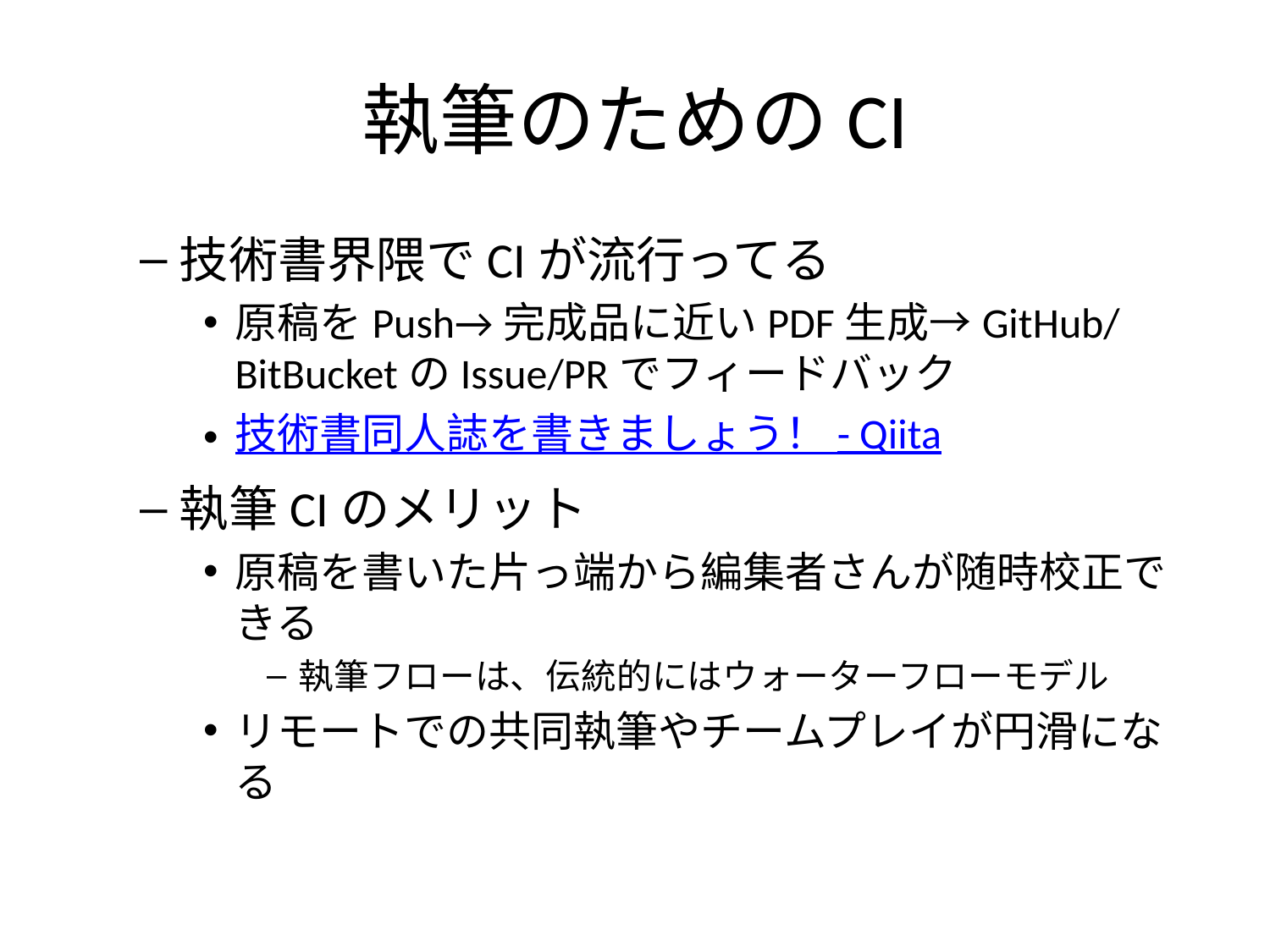

# 執筆のためのCI
技術書界隈でCIが流行ってる
原稿をPush→完成品に近いPDF生成→GitHub/BitBucketのIssue/PRでフィードバック
技術書同人誌を書きましょう！ - Qiita
執筆CIのメリット
原稿を書いた片っ端から編集者さんが随時校正できる
執筆フローは、伝統的にはウォーターフローモデル
リモートでの共同執筆やチームプレイが円滑になる